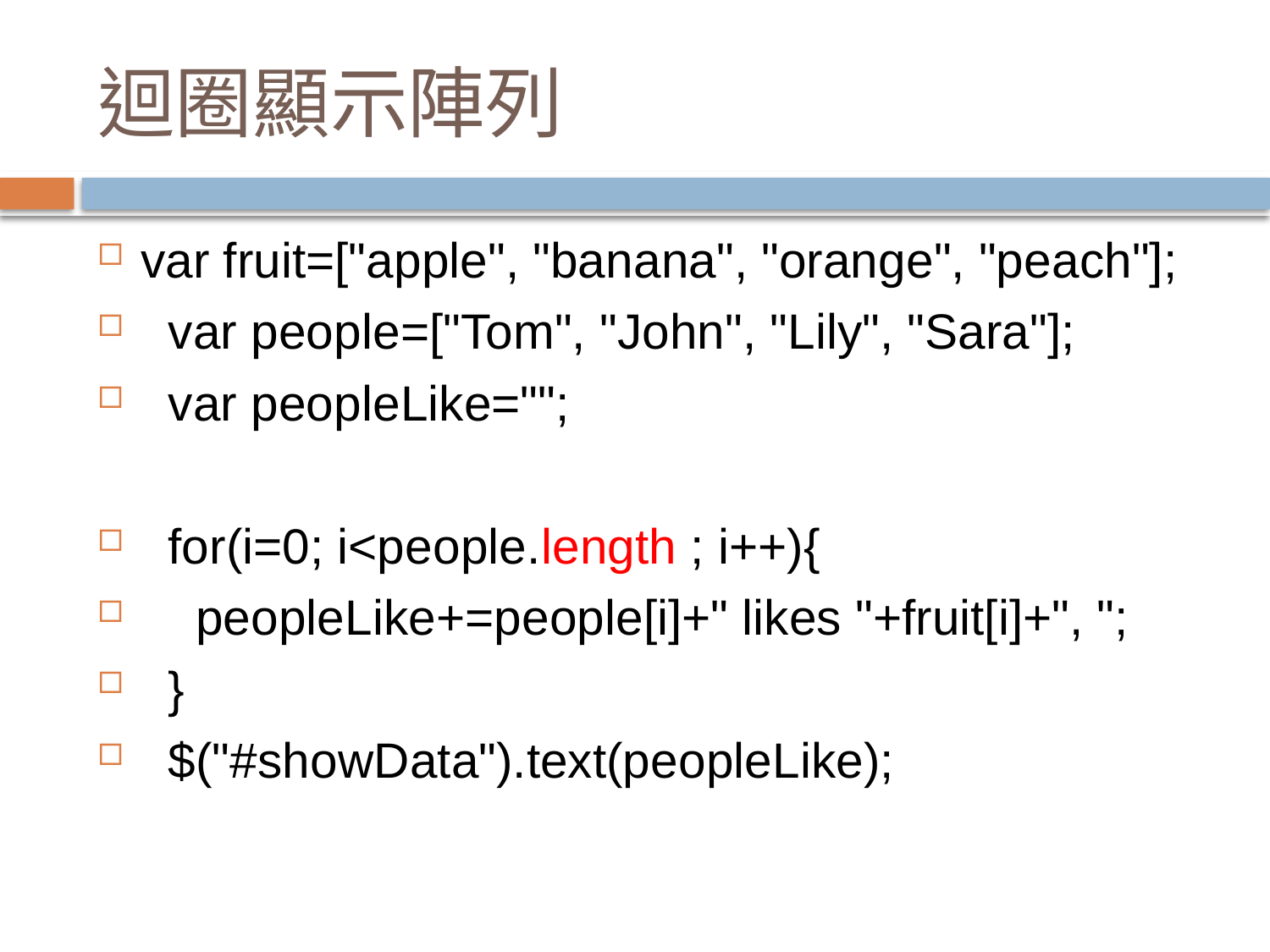

# 迴圈顯示陣列
var fruit=["apple", "banana", "orange", "peach"];
  var people=["Tom", "John", "Lily", "Sara"];
  var peopleLike="";

  for(i=0; i<people.length ; i++){
    peopleLike+=people[i]+" likes "+fruit[i]+", ";
  }
  $("#showData").text(peopleLike);